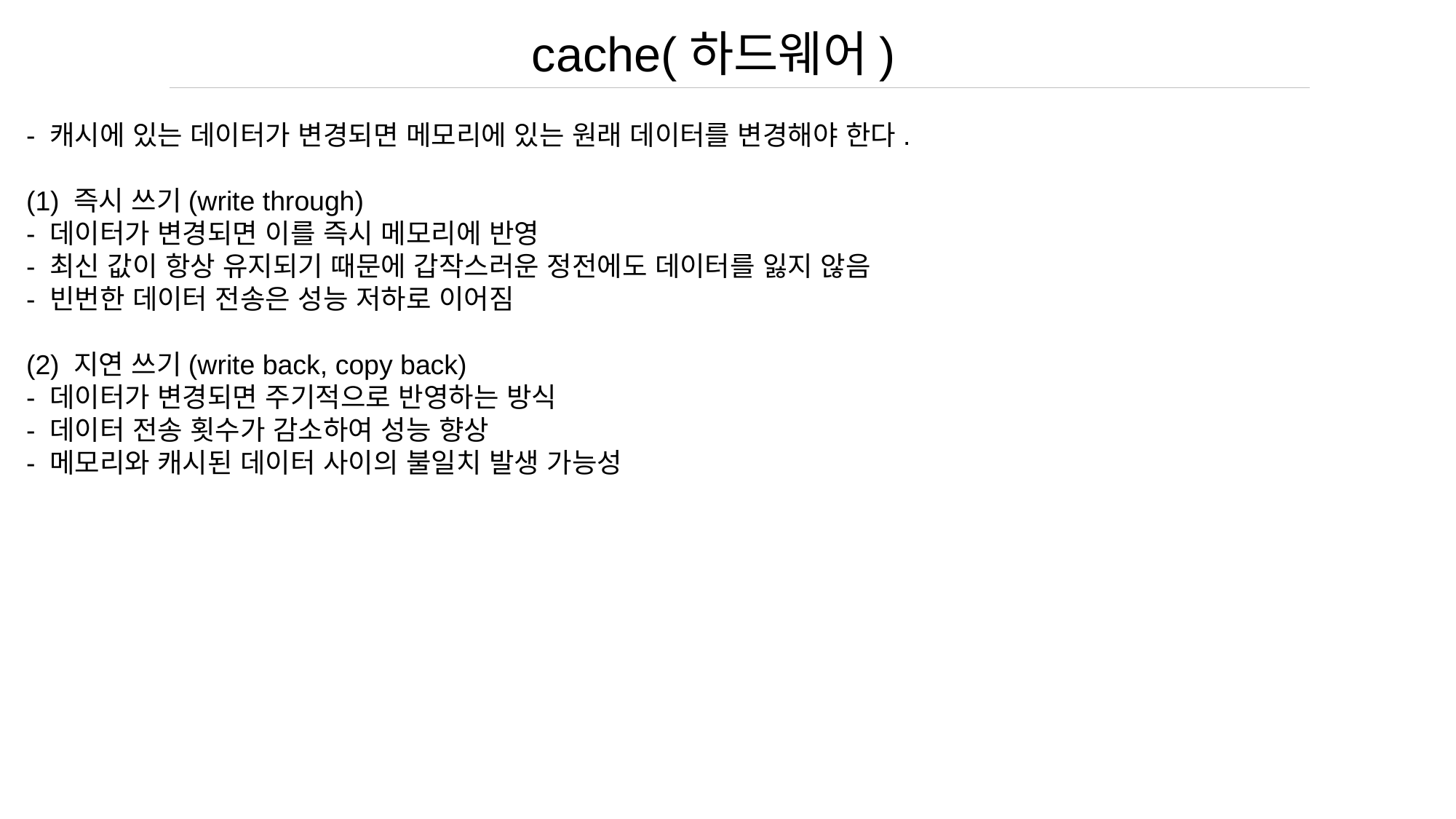

cache(하드웨어)
- 캐시에 있는 데이터가 변경되면 메모리에 있는 원래 데이터를 변경해야 한다.

(1) 즉시 쓰기(write through)
- 데이터가 변경되면 이를 즉시 메모리에 반영
- 최신 값이 항상 유지되기 때문에 갑작스러운 정전에도 데이터를 잃지 않음
- 빈번한 데이터 전송은 성능 저하로 이어짐

(2) 지연 쓰기(write back, copy back)
- 데이터가 변경되면 주기적으로 반영하는 방식
- 데이터 전송 횟수가 감소하여 성능 향상
- 메모리와 캐시된 데이터 사이의 불일치 발생 가능성